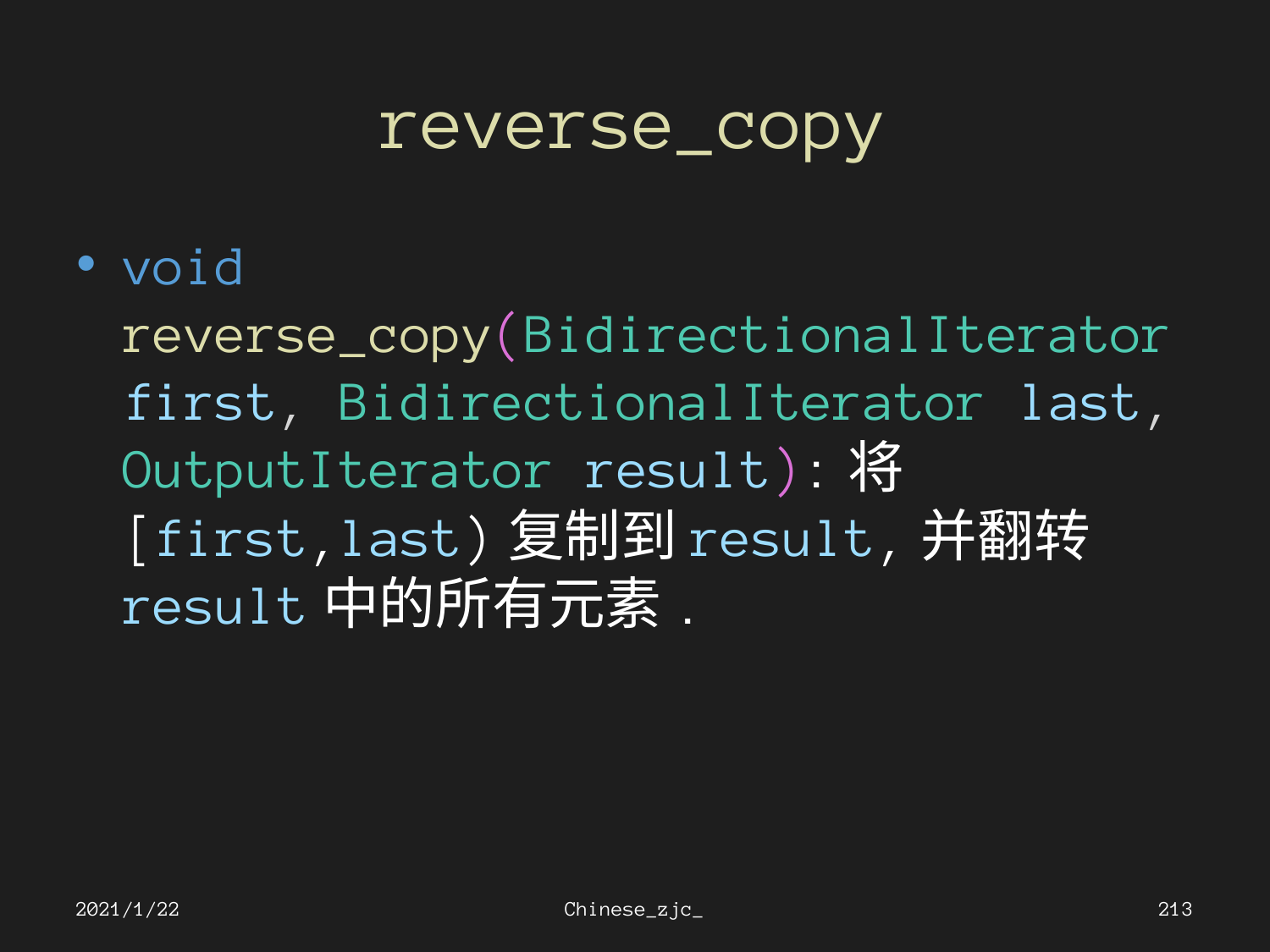

# reverse_copy
void reverse_copy(BidirectionalIterator first, BidirectionalIterator last, OutputIterator result):将 [first,last)复制到result,并翻转result中的所有元素.
2021/1/22
Chinese_zjc_
213